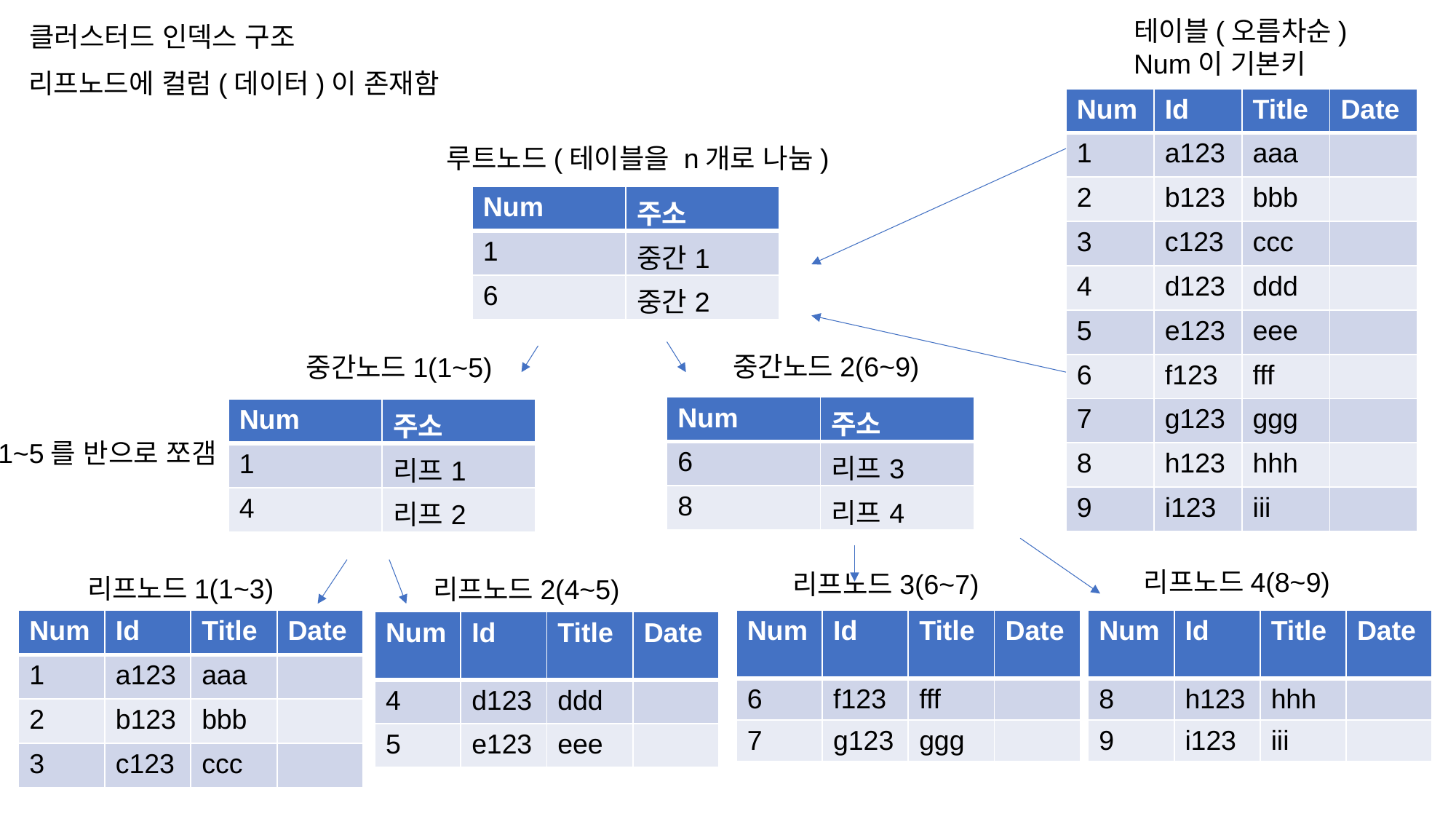

테이블(오름차순)
Num이 기본키
클러스터드 인덱스 구조
리프노드에 컬럼(데이터)이 존재함
| Num | Id | Title | Date |
| --- | --- | --- | --- |
| 1 | a123 | aaa |  |
| 2 | b123 | bbb |  |
| 3 | c123 | ccc |  |
| 4 | d123 | ddd |  |
| 5 | e123 | eee |  |
| 6 | f123 | fff |  |
| 7 | g123 | ggg |  |
| 8 | h123 | hhh |  |
| 9 | i123 | iii |  |
루트노드(테이블을 n개로 나눔)
| Num | 주소 |
| --- | --- |
| 1 | 중간1 |
| 6 | 중간2 |
중간노드2(6~9)
중간노드1(1~5)
| Num | 주소 |
| --- | --- |
| 6 | 리프3 |
| 8 | 리프4 |
| Num | 주소 |
| --- | --- |
| 1 | 리프1 |
| 4 | 리프2 |
1~5를 반으로 쪼갬
리프노드4(8~9)
리프노드3(6~7)
리프노드1(1~3)
리프노드2(4~5)
| Num | Id | Title | Date |
| --- | --- | --- | --- |
| 1 | a123 | aaa |  |
| 2 | b123 | bbb |  |
| 3 | c123 | ccc |  |
| Num | Id | Title | Date |
| --- | --- | --- | --- |
| 6 | f123 | fff |  |
| 7 | g123 | ggg |  |
| Num | Id | Title | Date |
| --- | --- | --- | --- |
| 8 | h123 | hhh |  |
| 9 | i123 | iii |  |
| Num | Id | Title | Date |
| --- | --- | --- | --- |
| 4 | d123 | ddd |  |
| 5 | e123 | eee |  |